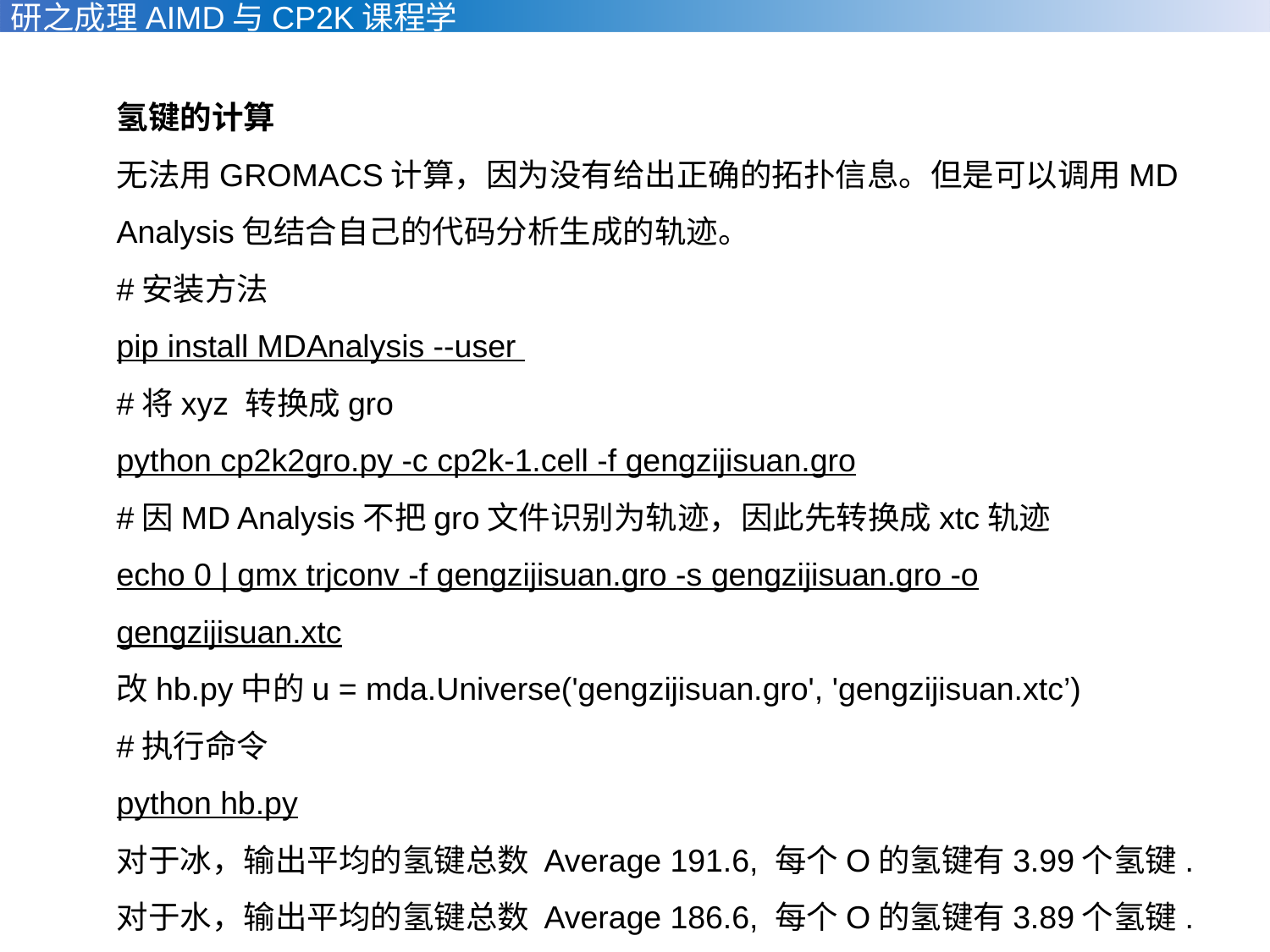

氢键的计算
无法用GROMACS计算，因为没有给出正确的拓扑信息。但是可以调用MD Analysis包结合自己的代码分析生成的轨迹。
#安装方法
pip install MDAnalysis --user
#将xyz 转换成gro
python cp2k2gro.py -c cp2k-1.cell -f gengzijisuan.gro
#因MD Analysis不把gro文件识别为轨迹，因此先转换成xtc轨迹
echo 0 | gmx trjconv -f gengzijisuan.gro -s gengzijisuan.gro -o gengzijisuan.xtc
改hb.py中的u = mda.Universe('gengzijisuan.gro', 'gengzijisuan.xtc’)
#执行命令
python hb.py
对于冰，输出平均的氢键总数 Average 191.6, 每个O的氢键有3.99个氢键.
对于水，输出平均的氢键总数 Average 186.6, 每个O的氢键有3.89个氢键.